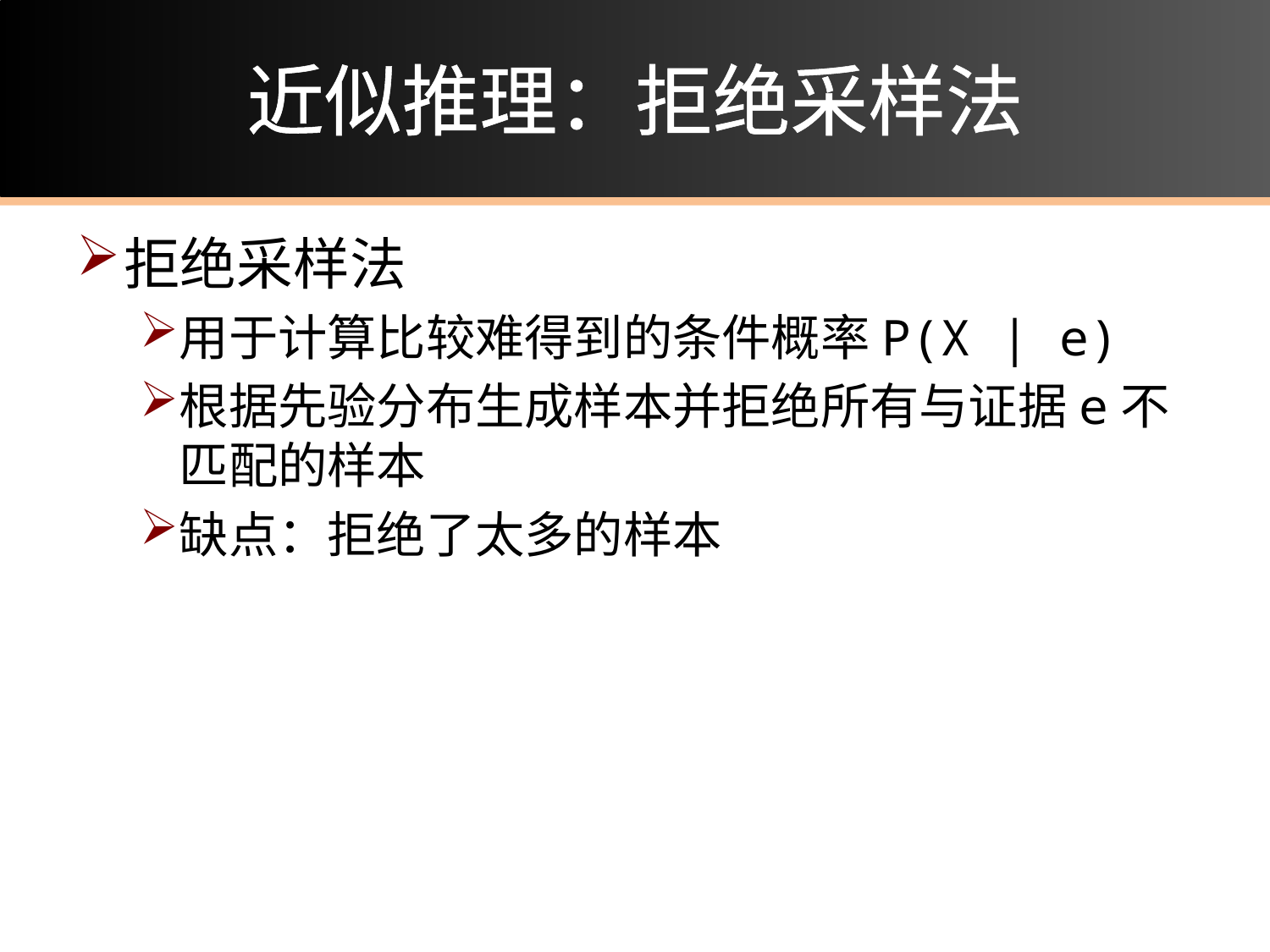

# 近似推理：拒绝采样法
拒绝采样法
用于计算比较难得到的条件概率P(X | e)
根据先验分布生成样本并拒绝所有与证据e不匹配的样本
缺点：拒绝了太多的样本